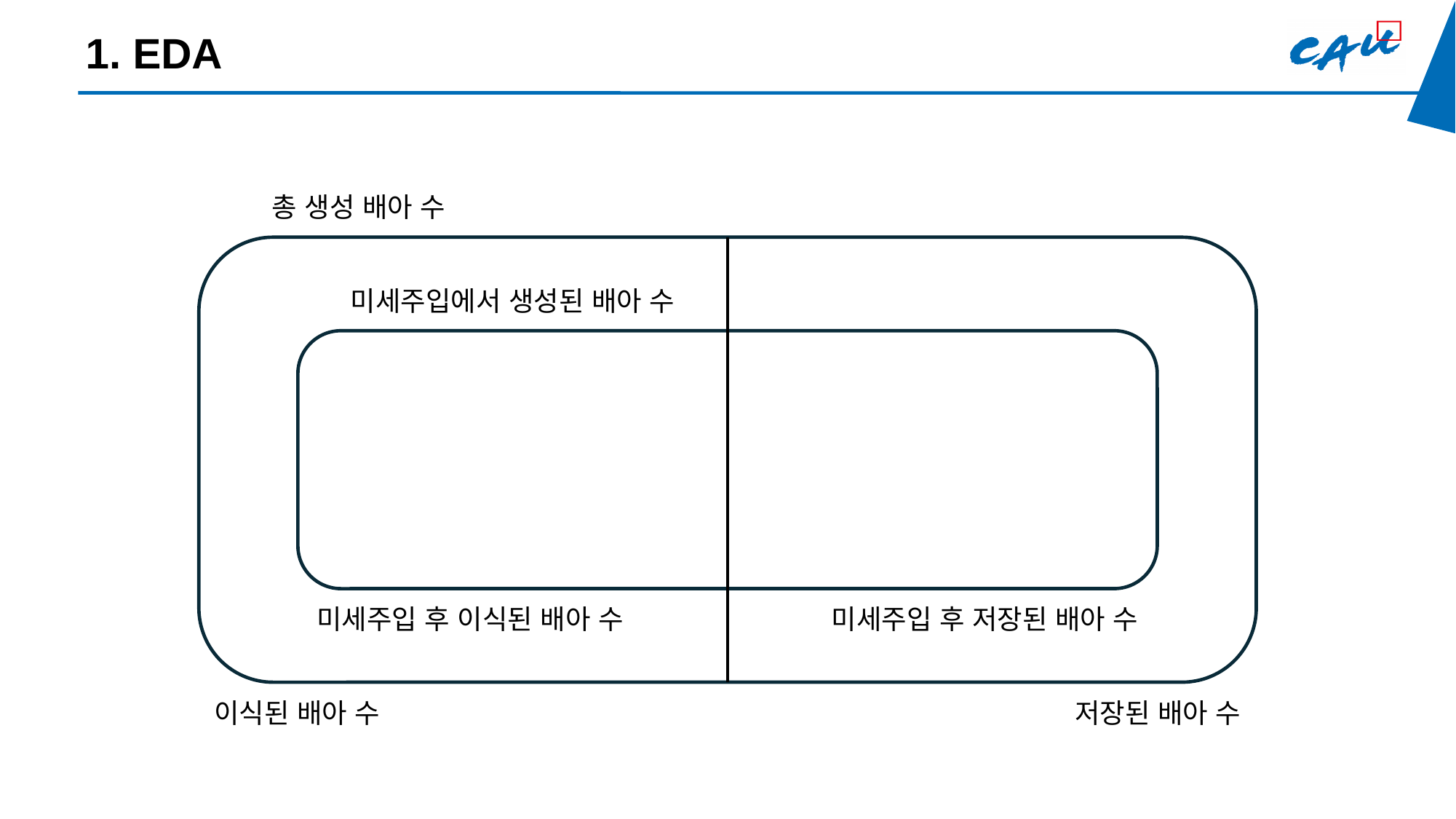

1. EDA
총 생성 배아 수

미세주입에서 생성된 배아 수

미세주입 후 이식된 배아 수
미세주입 후 저장된 배아 수
이식된 배아 수
저장된 배아 수